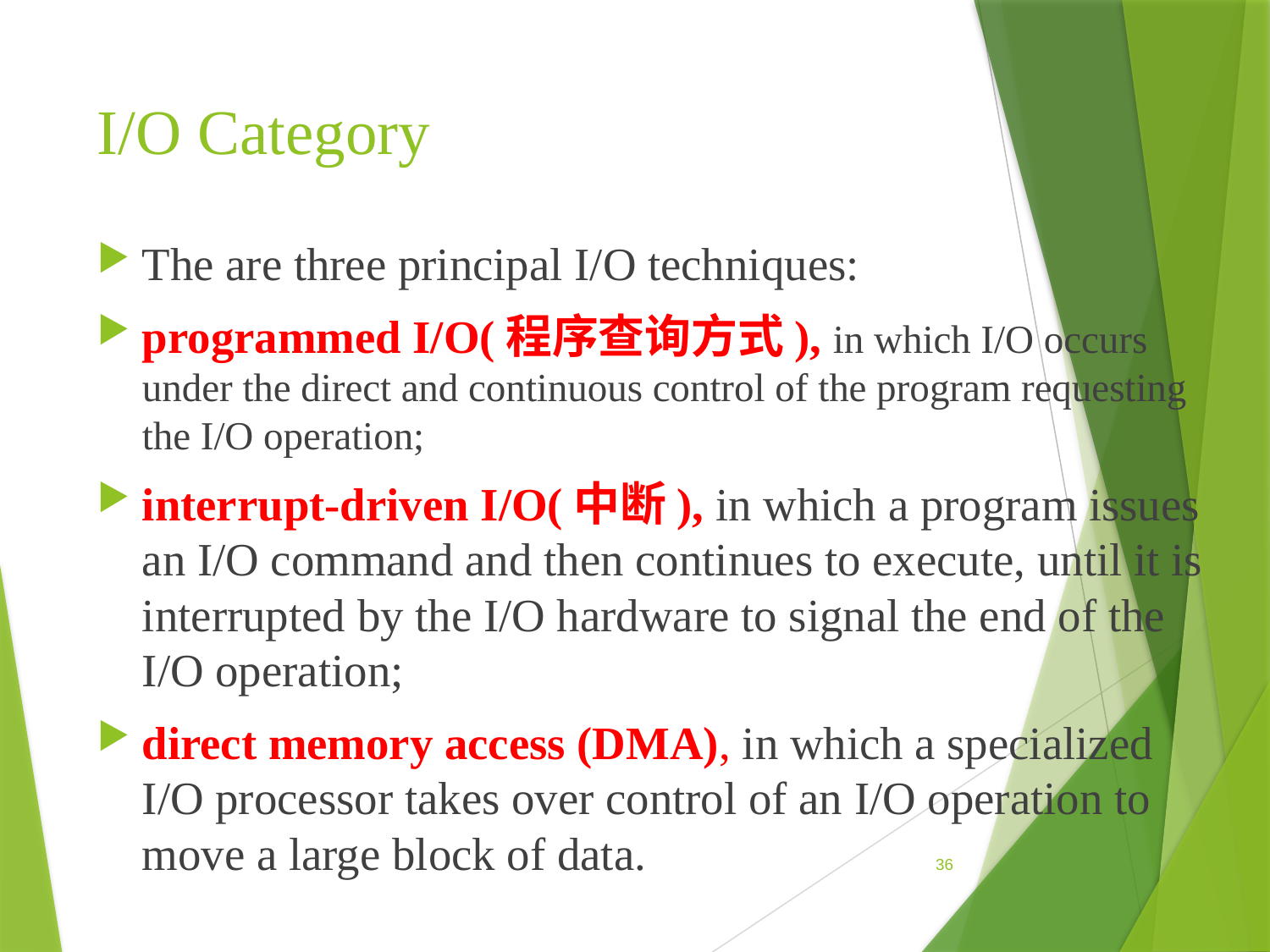

# I/O Category
The are three principal I/O techniques:
programmed I/O(程序查询方式), in which I/O occurs under the direct and continuous control of the program requesting the I/O operation;
interrupt-driven I/O(中断), in which a program issues an I/O command and then continues to execute, until it is interrupted by the I/O hardware to signal the end of the I/O operation;
direct memory access (DMA), in which a specialized I/O processor takes over control of an I/O operation to move a large block of data.

36